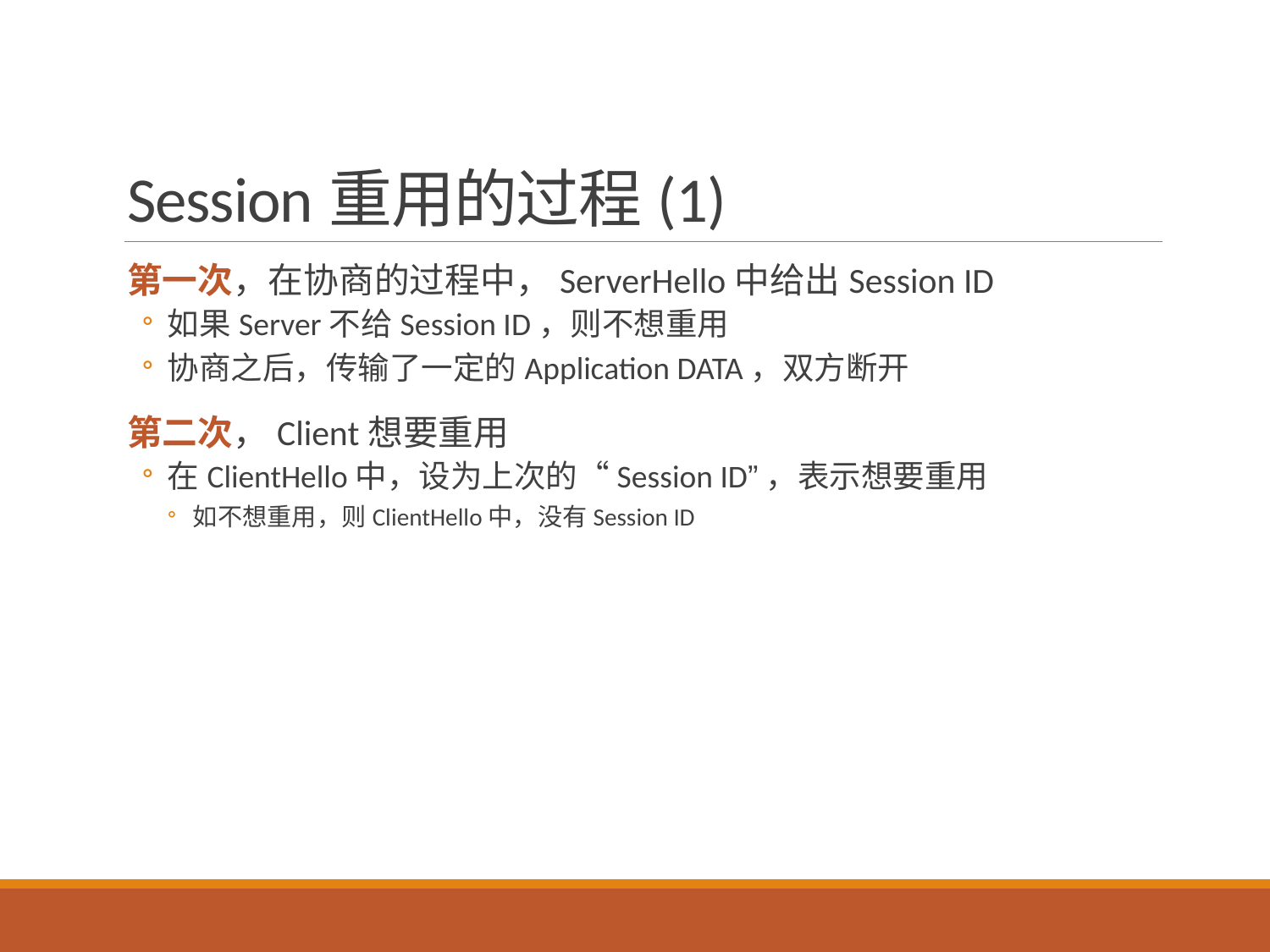

# Session重用的过程(1)
第一次，在协商的过程中，ServerHello中给出Session ID
如果Server不给Session ID，则不想重用
协商之后，传输了一定的Application DATA，双方断开
第二次，Client想要重用
在ClientHello中，设为上次的“Session ID”，表示想要重用
如不想重用，则ClientHello中，没有Session ID
65